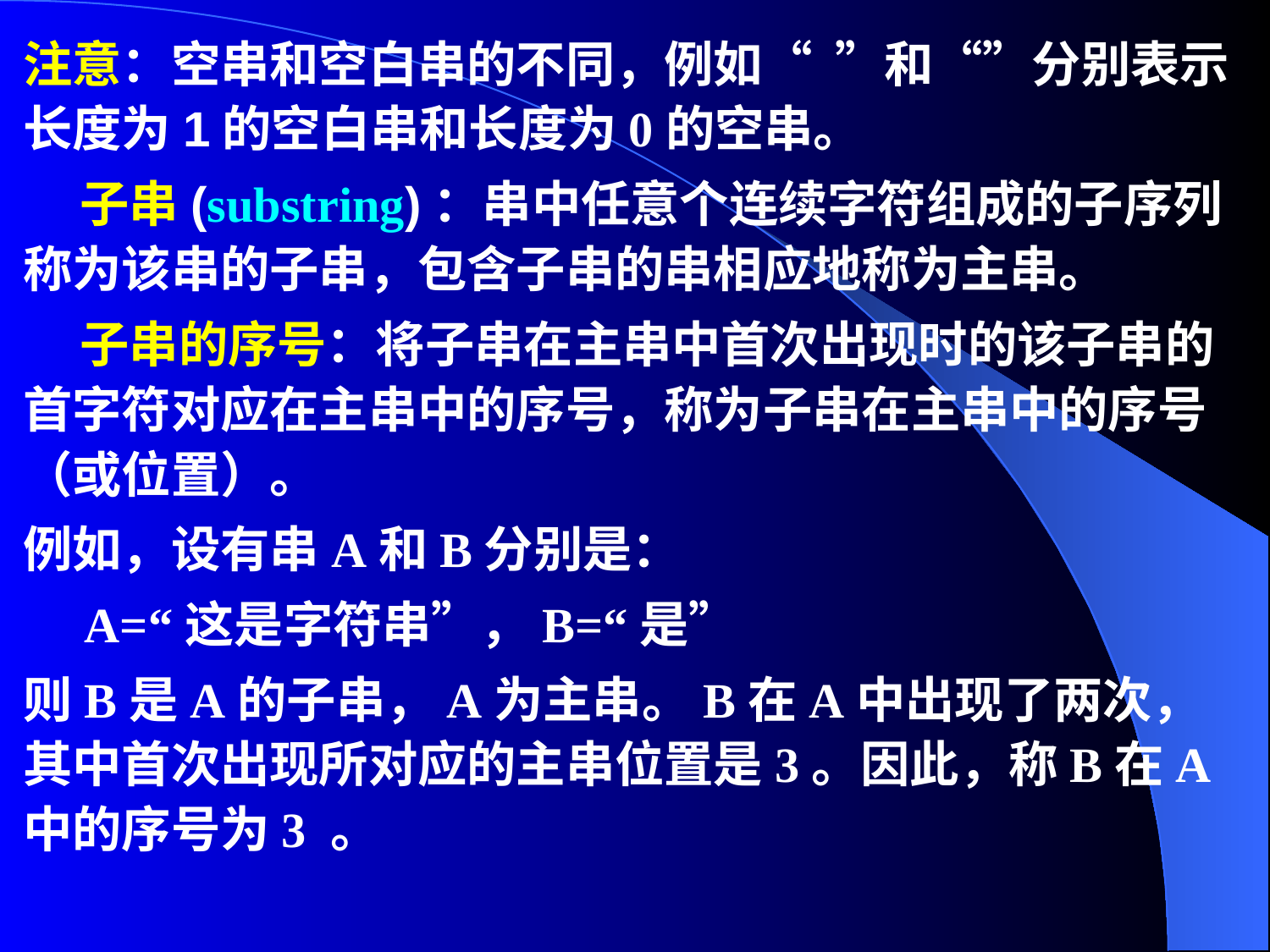

# 注意：空串和空白串的不同，例如“  ”和“”分别表示长度为1的空白串和长度为0的空串。
    子串(substring)：串中任意个连续字符组成的子序列称为该串的子串，包含子串的串相应地称为主串。
    子串的序号：将子串在主串中首次出现时的该子串的首字符对应在主串中的序号，称为子串在主串中的序号（或位置）。
例如，设有串A和B分别是：
     A=“这是字符串”，B=“是”
则B是A的子串，A为主串。B在A中出现了两次，其中首次出现所对应的主串位置是3。因此，称B在A中的序号为3 。